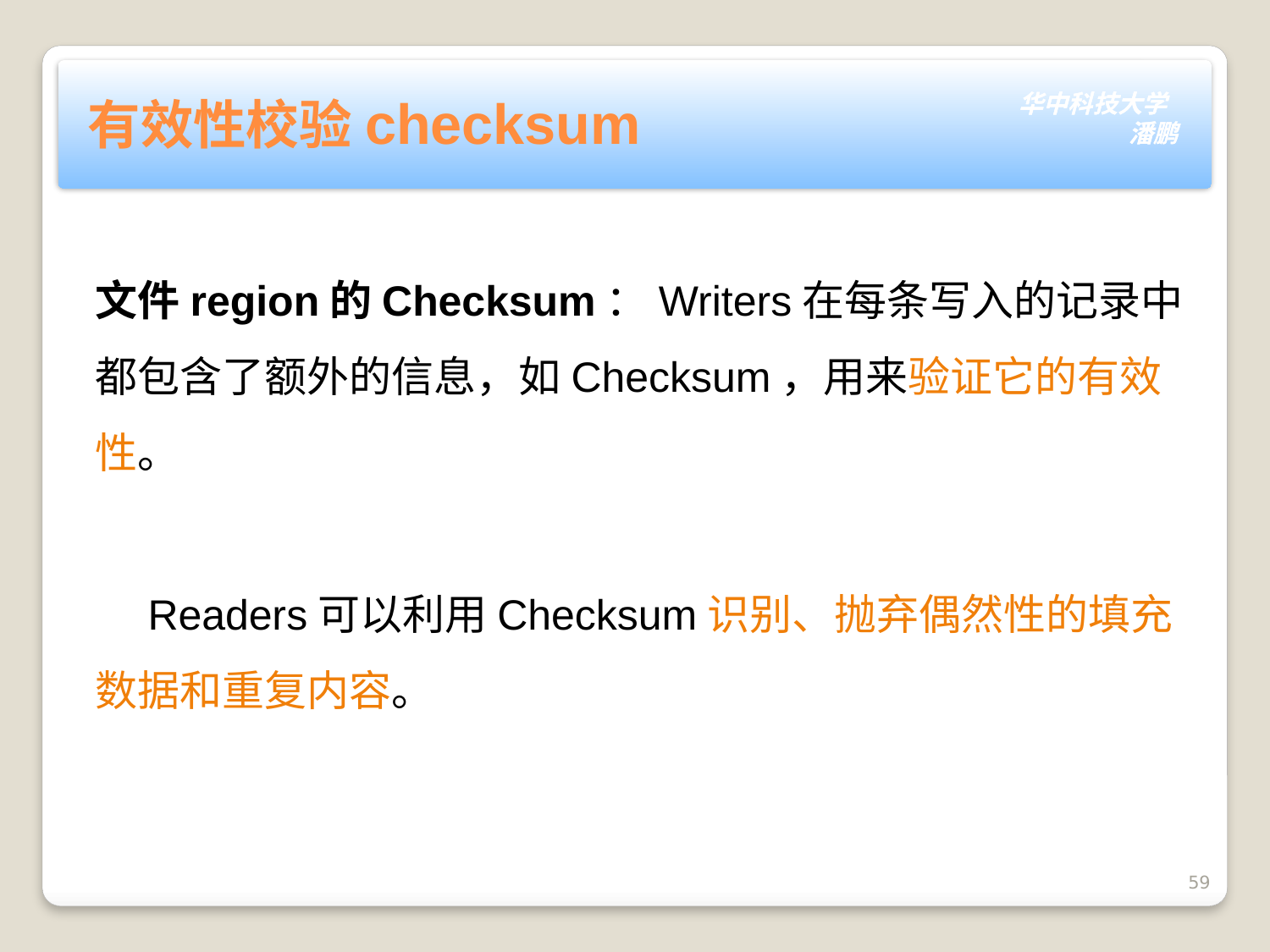

# 有效性校验checksum
文件region的Checksum：Writers在每条写入的记录中都包含了额外的信息，如Checksum，用来验证它的有效性。

　Readers可以利用Checksum识别、抛弃偶然性的填充数据和重复内容。
59